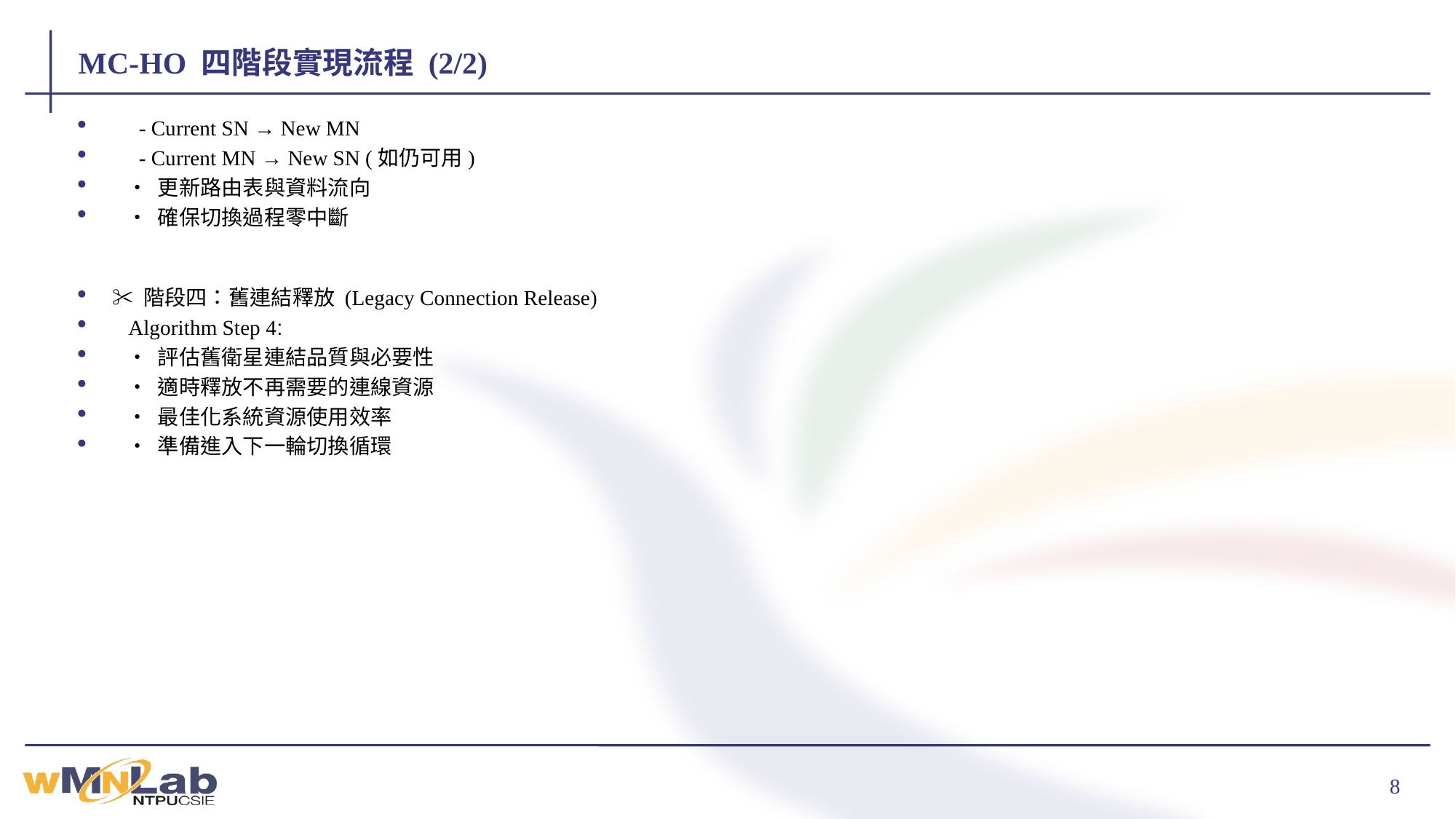

# MC-HO 四階段實現流程 (2/2)
     - Current SN → New MN
     - Current MN → New SN (如仍可用)
   • 更新路由表與資料流向
   • 確保切換過程零中斷

✂️ 階段四：舊連結釋放 (Legacy Connection Release)
   Algorithm Step 4:
   • 評估舊衛星連結品質與必要性
   • 適時釋放不再需要的連線資源
   • 最佳化系統資源使用效率
   • 準備進入下一輪切換循環